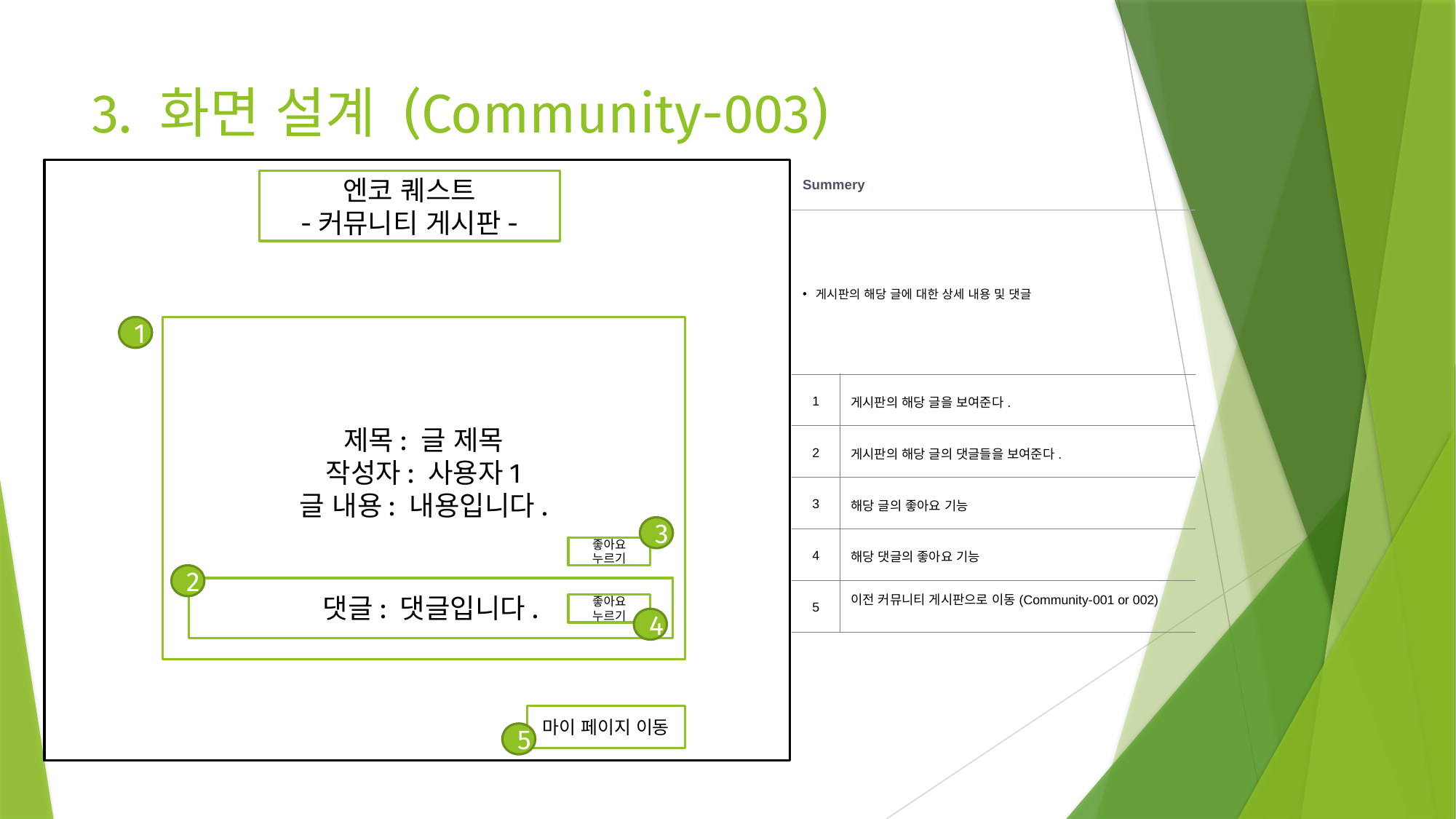

# 3. 화면 설계 (Community-003)

| Summery |  |
| --- | --- |
| 게시판의 해당 글에 대한 상세 내용 및 댓글 |  |
| 1 | 게시판의 해당 글을 보여준다. |
| 2 | 게시판의 해당 글의 댓글들을 보여준다. |
| 3 | 해당 글의 좋아요 기능 |
| 4 | 해당 댓글의 좋아요 기능 |
| 5 | 이전 커뮤니티 게시판으로 이동(Community-001 or 002) |
엔코 퀘스트
-커뮤니티 게시판-
1
제목: 글 제목
작성자: 사용자1
글 내용: 내용입니다.

3
좋아요 누르기
2
댓글: 댓글입니다.
좋아요 누르기
4
마이 페이지 이동
5